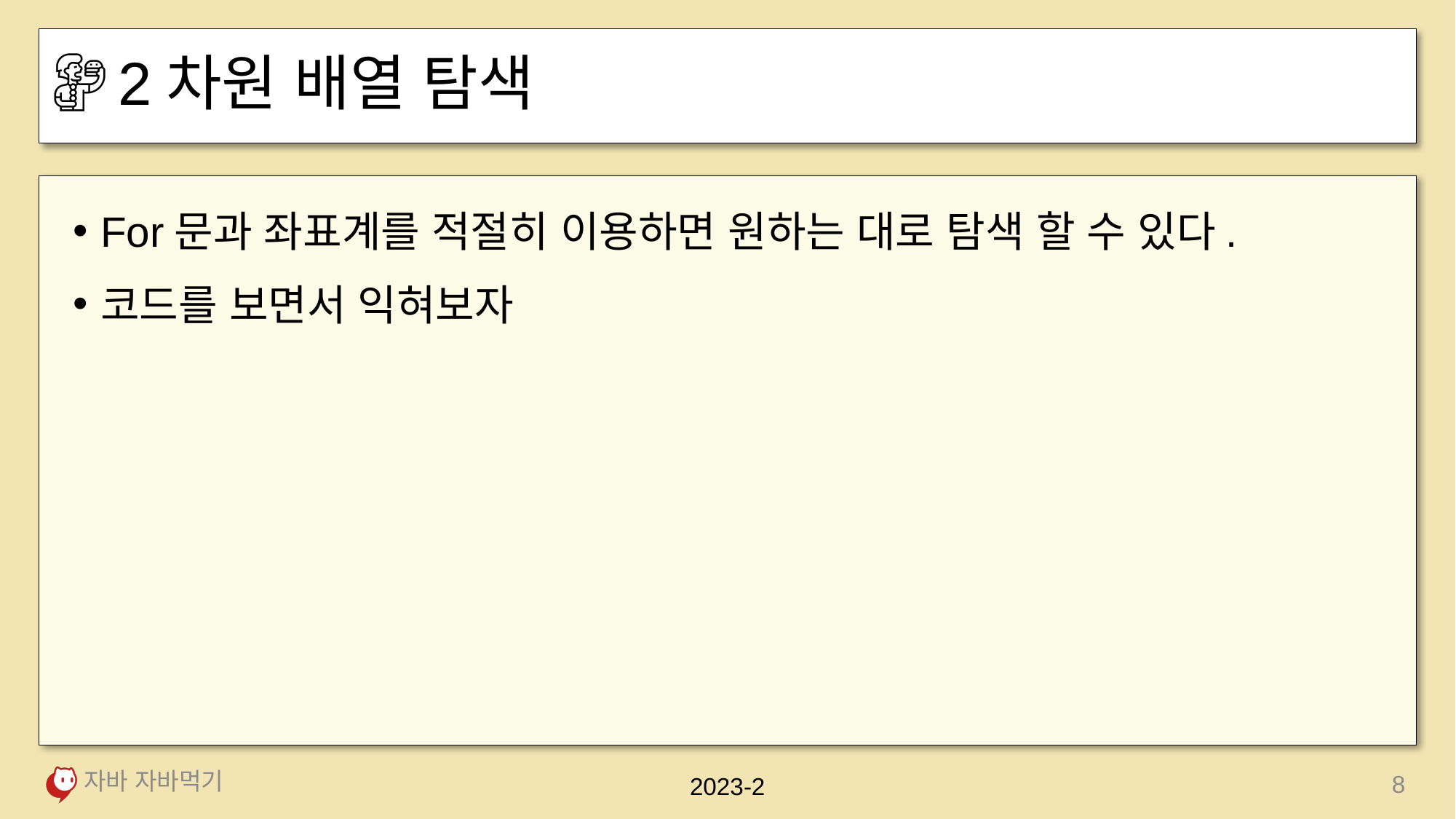

# 2차원 배열 탐색
For문과 좌표계를 적절히 이용하면 원하는 대로 탐색 할 수 있다.
코드를 보면서 익혀보자

자바 자바먹기
8